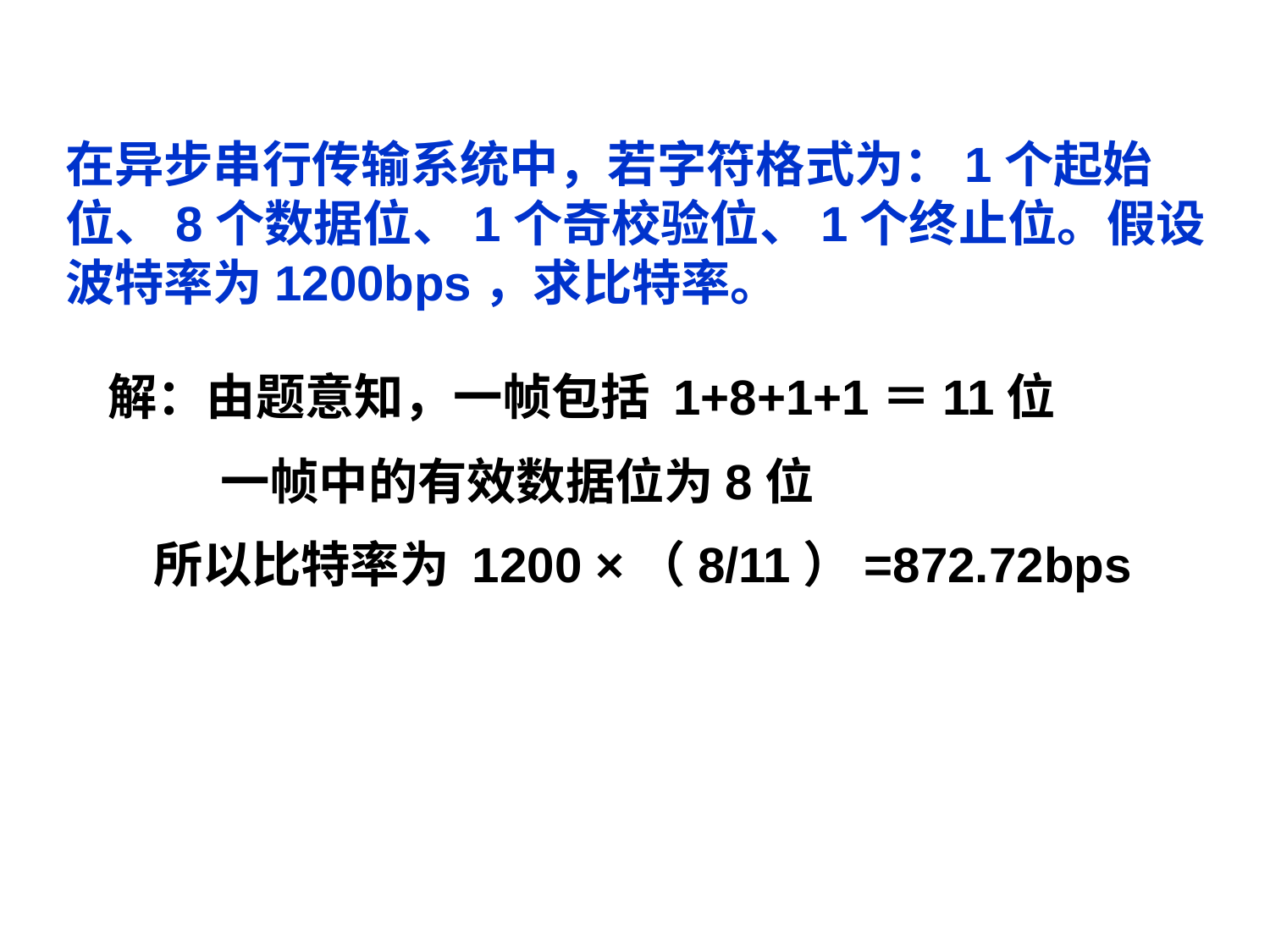

在异步串行传输系统中，若字符格式为：1个起始位、8个数据位、1个奇校验位、1个终止位。假设波特率为1200bps，求比特率。
解：由题意知，一帧包括 1+8+1+1＝11位
         一帧中的有效数据位为8位
   所以比特率为 1200 ×（8/11）=872.72bps